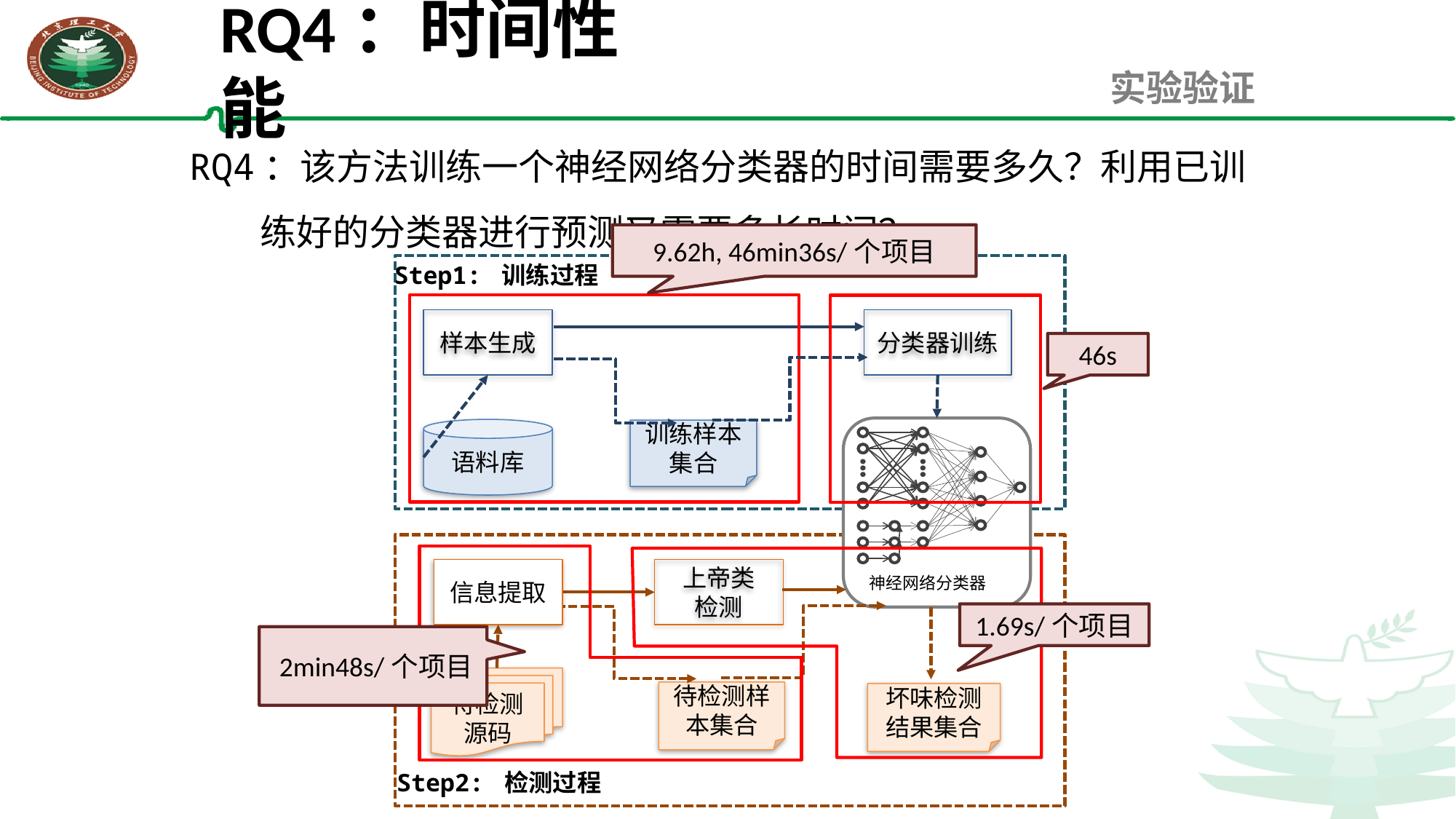

RQ4：时间性能
实验验证
RQ4：该方法训练一个神经网络分类器的时间需要多久？利用已训练好的分类器进行预测又需要多长时间？

9.62h, 46min36s/个项目

Step1: 训练过程

样本生成
分类器训练

语料库
训练样本集合

信息提取
上帝类
检测
神经网络分类器
待检测源码
待检测样本集合
坏味检测结果集合
Step2: 检测过程

46s

 2min48s/个项目

1.69s/个项目